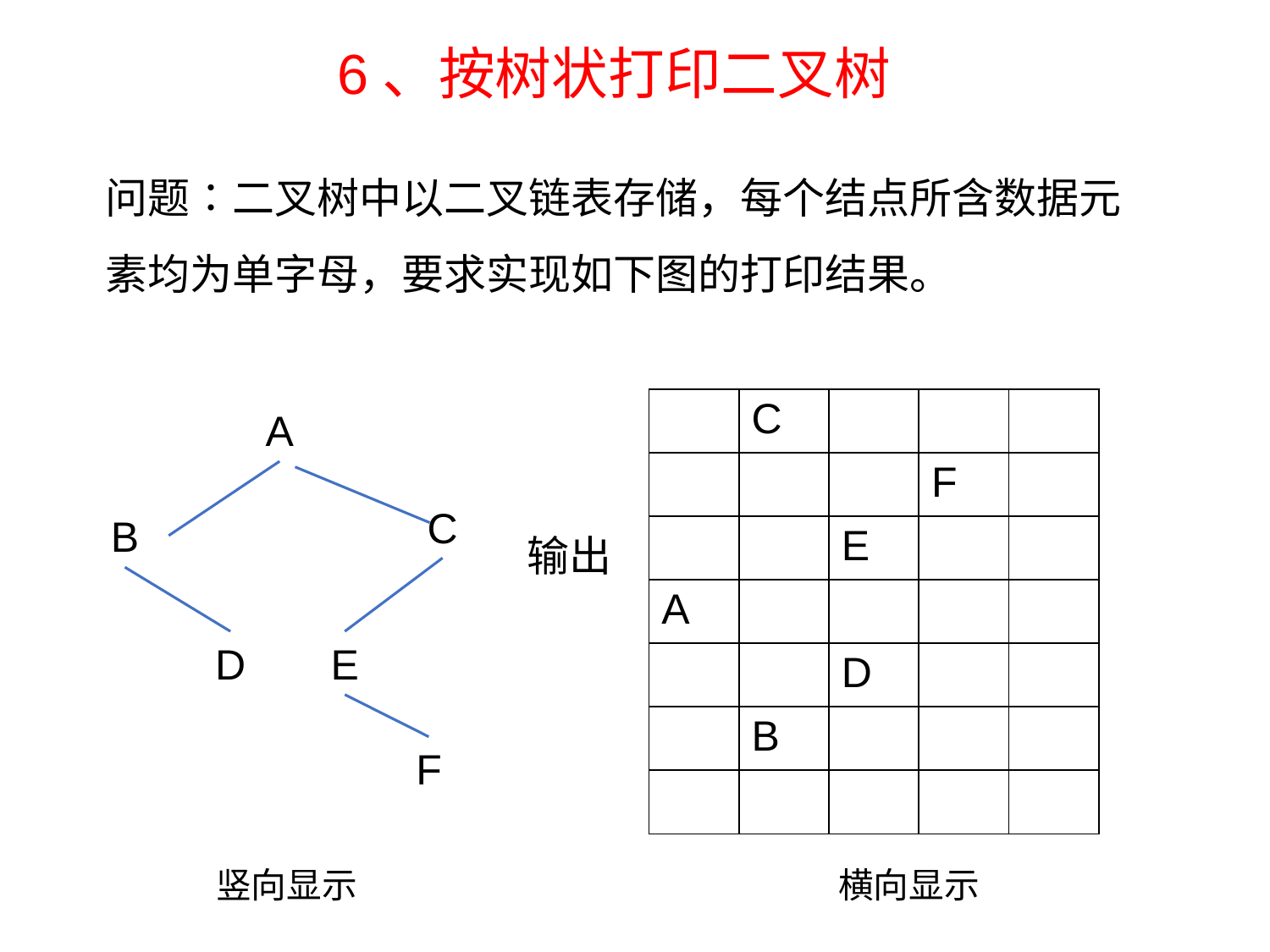

6、按树状打印二叉树
问题∶二叉树中以二叉链表存储，每个结点所含数据元素均为单字母，要求实现如下图的打印结果。
|  | C |  |  |  |
| --- | --- | --- | --- | --- |
|  |  |  | F |  |
|  |  | E |  |  |
| A |  |  |  |  |
|  |  | D |  |  |
|  | B |  |  |  |
|  |  |  |  |  |
A
C
B
输出
E
D
F
竖向显示
横向显示
45